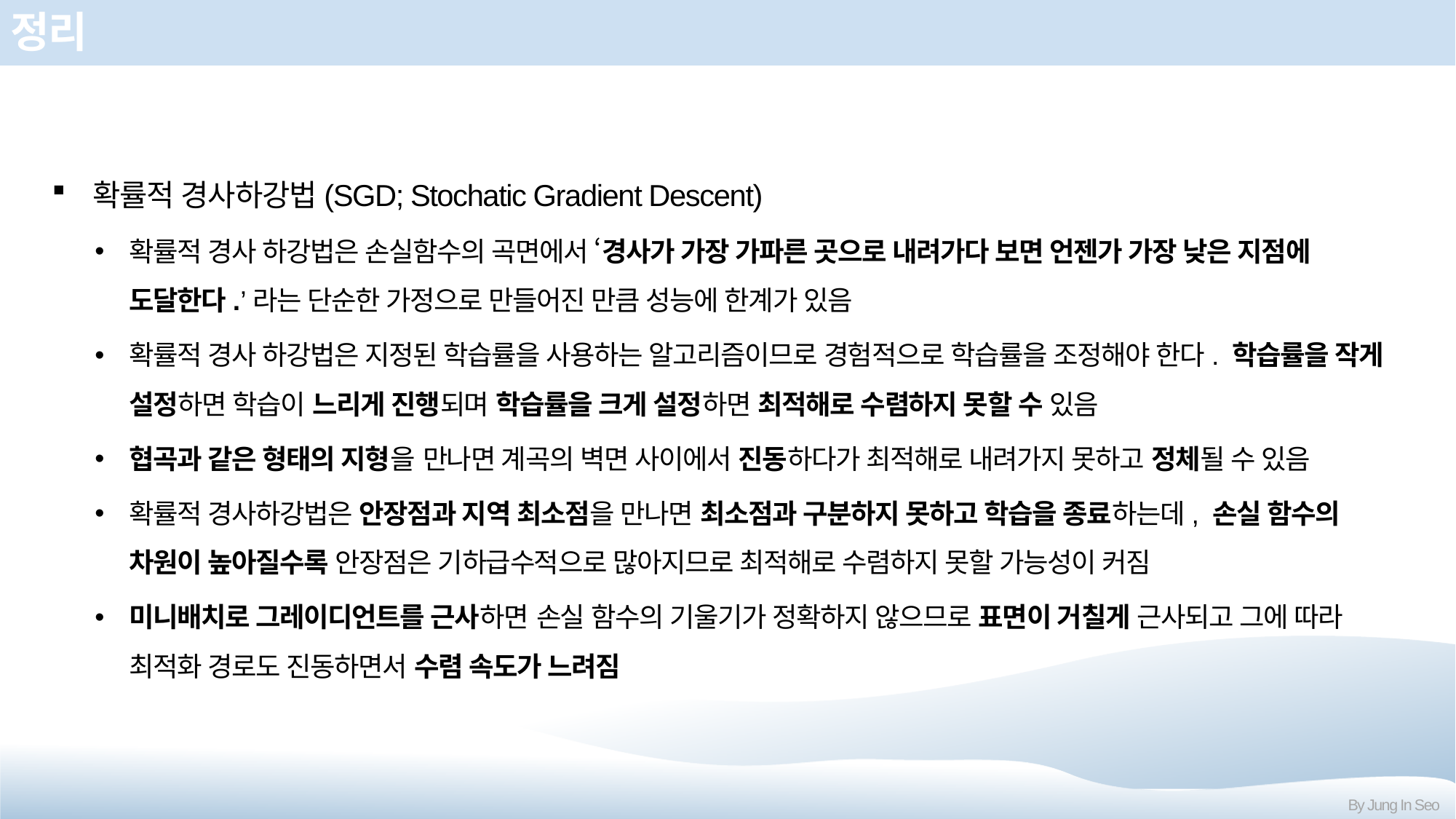

# 정리
확률적 경사하강법(SGD; Stochatic Gradient Descent)
확률적 경사 하강법은 손실함수의 곡면에서 ‘경사가 가장 가파른 곳으로 내려가다 보면 언젠가 가장 낮은 지점에 도달한다.’라는 단순한 가정으로 만들어진 만큼 성능에 한계가 있음
확률적 경사 하강법은 지정된 학습률을 사용하는 알고리즘이므로 경험적으로 학습률을 조정해야 한다. 학습률을 작게 설정하면 학습이 느리게 진행되며 학습률을 크게 설정하면 최적해로 수렴하지 못할 수 있음
협곡과 같은 형태의 지형을 만나면 계곡의 벽면 사이에서 진동하다가 최적해로 내려가지 못하고 정체될 수 있음
확률적 경사하강법은 안장점과 지역 최소점을 만나면 최소점과 구분하지 못하고 학습을 종료하는데, 손실 함수의 차원이 높아질수록 안장점은 기하급수적으로 많아지므로 최적해로 수렴하지 못할 가능성이 커짐
미니배치로 그레이디언트를 근사하면 손실 함수의 기울기가 정확하지 않으므로 표면이 거칠게 근사되고 그에 따라 최적화 경로도 진동하면서 수렴 속도가 느려짐